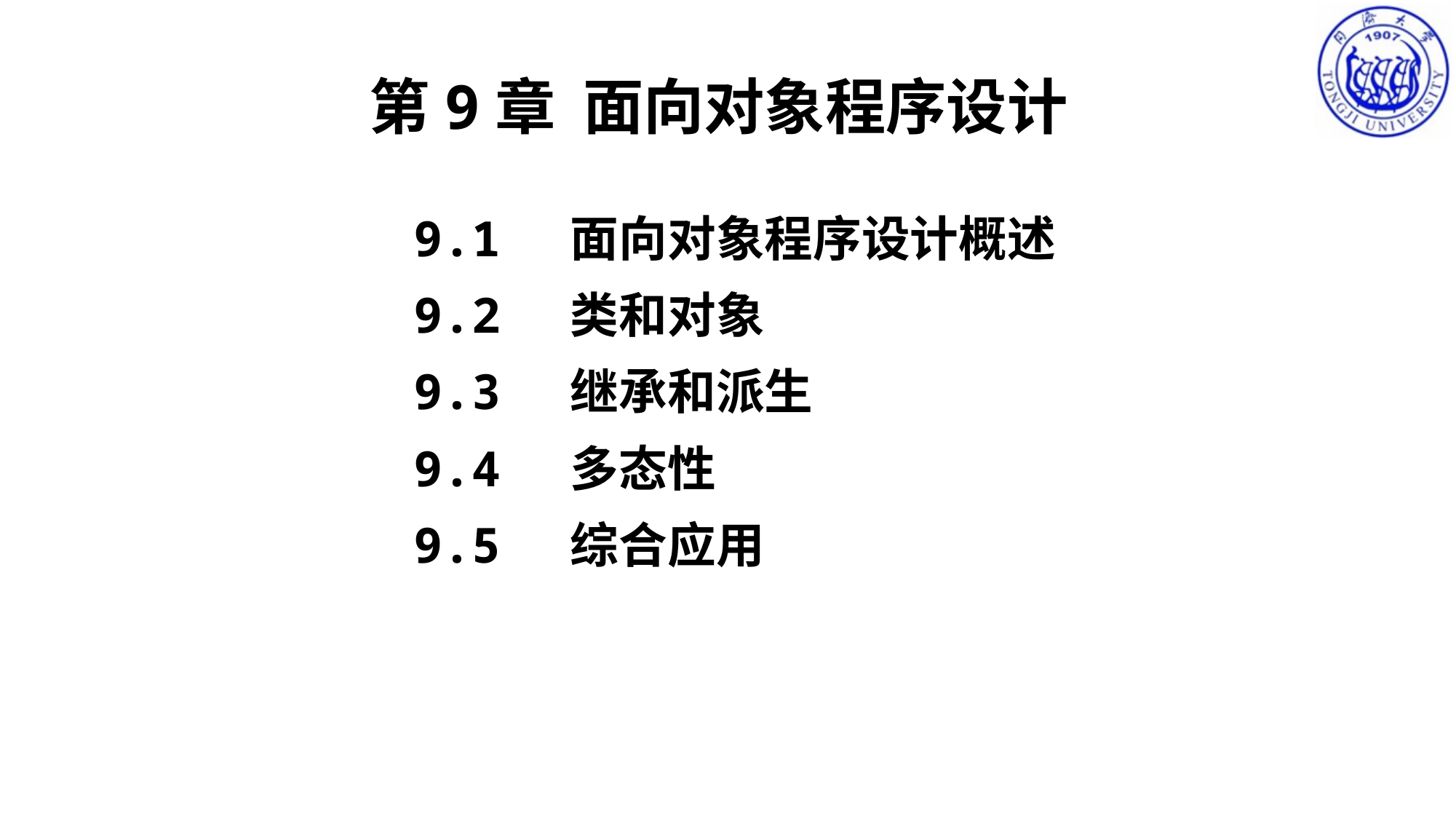

# 第9章  面向对象程序设计
			9.1  面向对象程序设计概述
			9.2  类和对象
 			9.3  继承和派生
			9.4  多态性
			9.5  综合应用